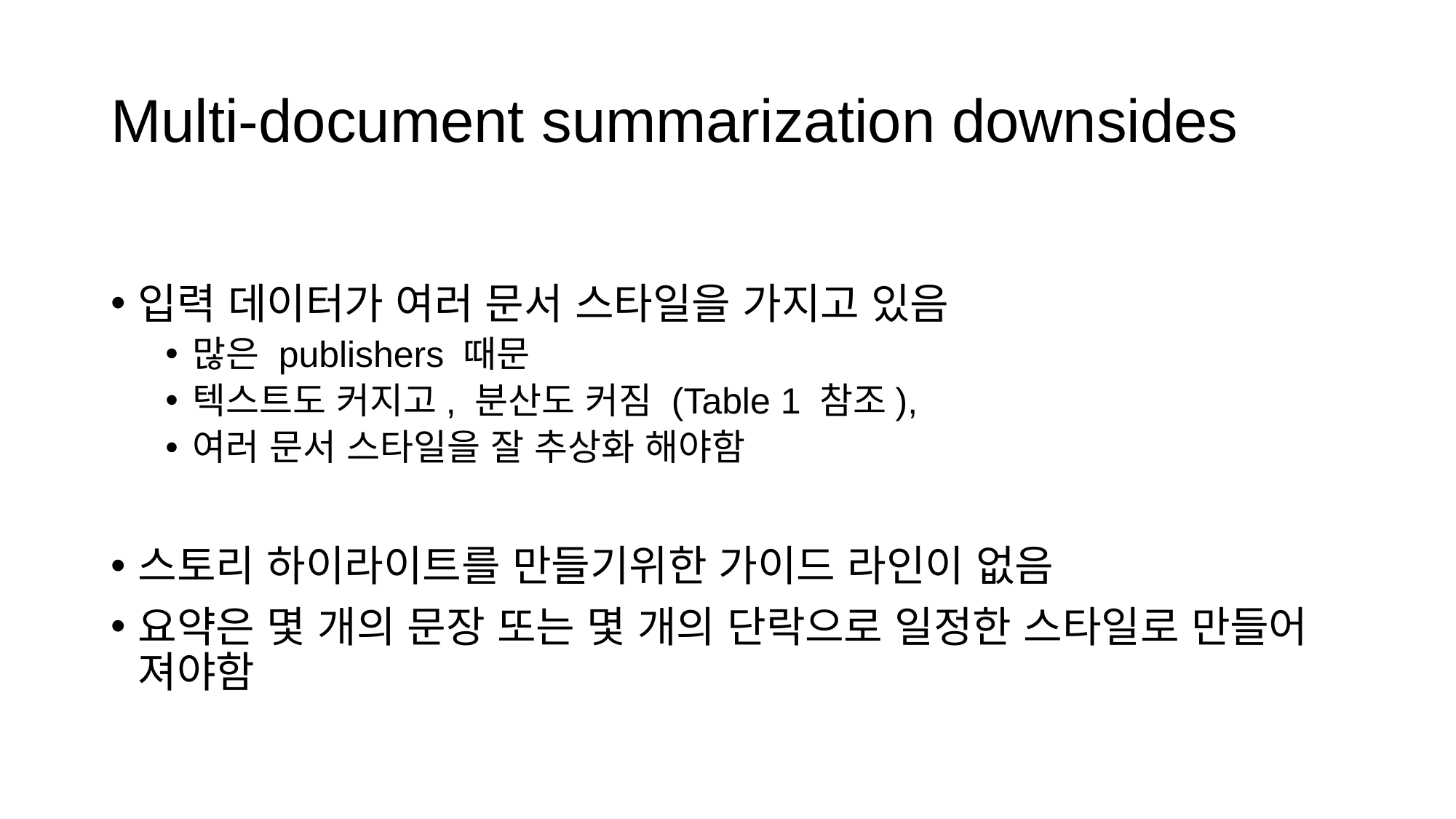

# Multi-document summarization downsides

입력 데이터가 여러 문서 스타일을 가지고 있음
많은 publishers 때문
텍스트도 커지고, 분산도 커짐 (Table 1 참조),
여러 문서 스타일을 잘 추상화 해야함

스토리 하이라이트를 만들기위한 가이드 라인이 없음
요약은 몇 개의 문장 또는 몇 개의 단락으로 일정한 스타일로 만들어 져야함